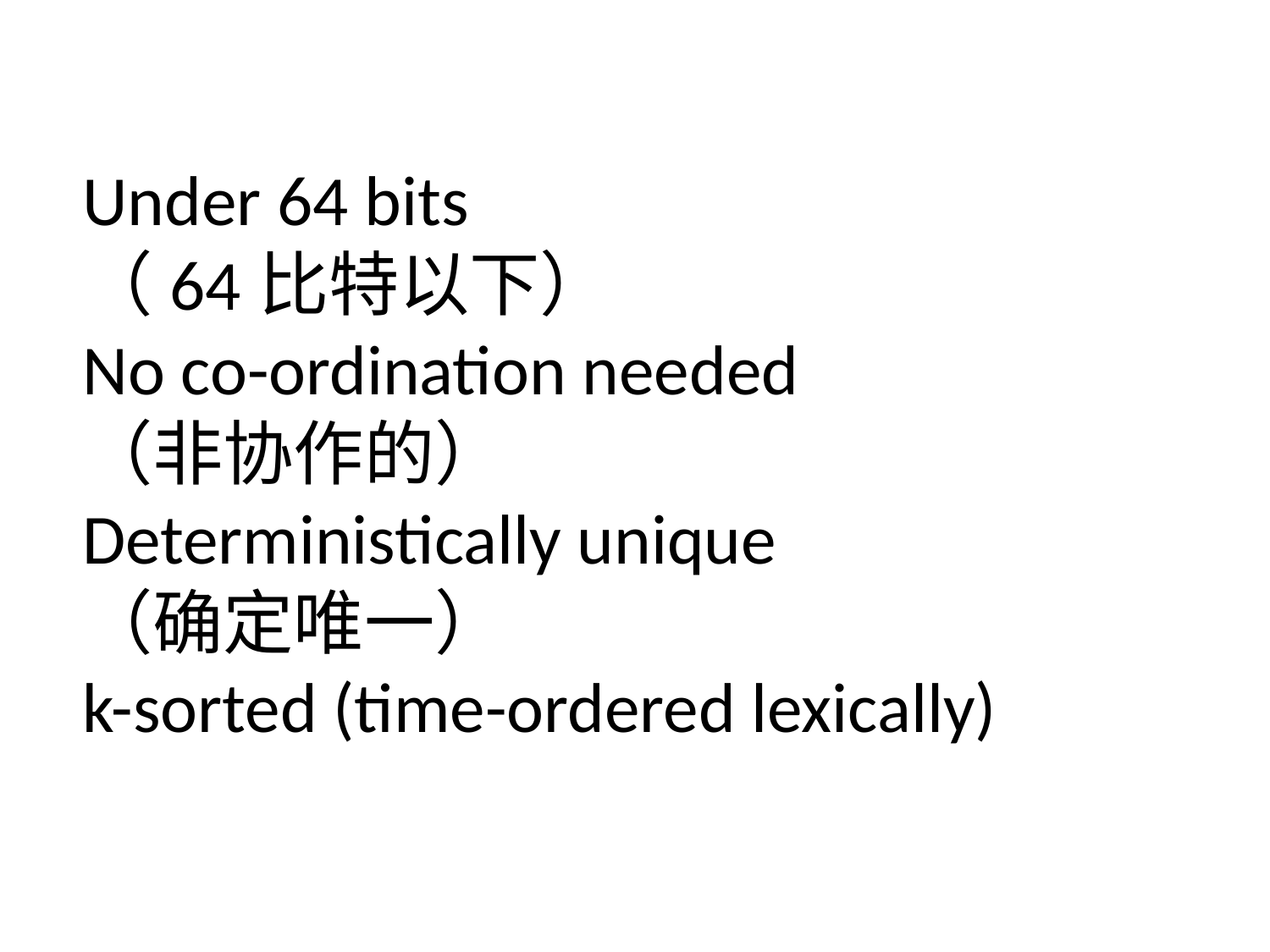

Under 64 bits
（64比特以下）
No co-ordination needed
（非协作的）
Deterministically unique
（确定唯一）
k-sorted (time-ordered lexically)